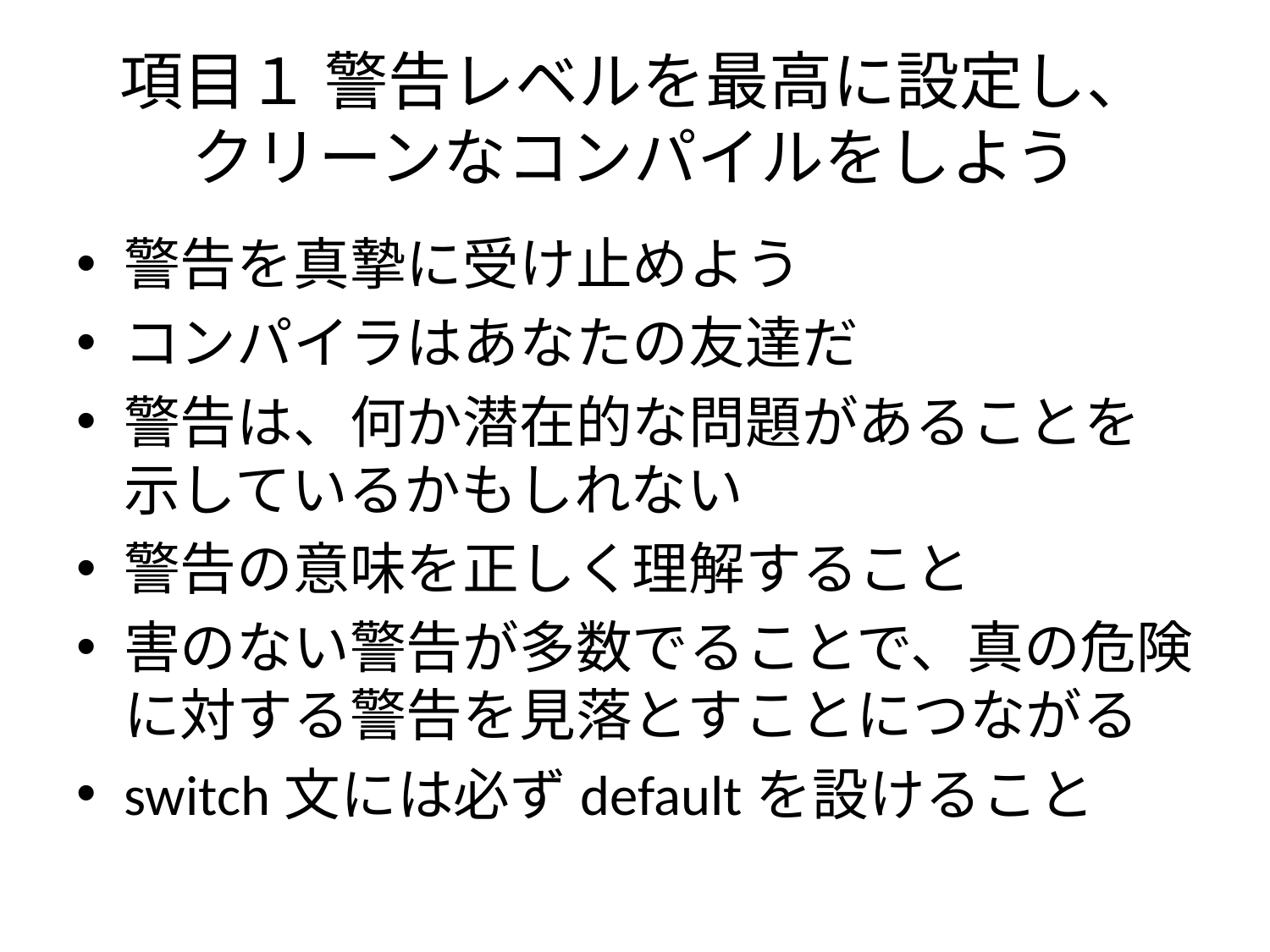

# 項目１ 警告レベルを最高に設定し、 クリーンなコンパイルをしよう
警告を真摯に受け止めよう
コンパイラはあなたの友達だ
警告は、何か潜在的な問題があることを示しているかもしれない
警告の意味を正しく理解すること
害のない警告が多数でることで、真の危険に対する警告を見落とすことにつながる
switch文には必ずdefaultを設けること